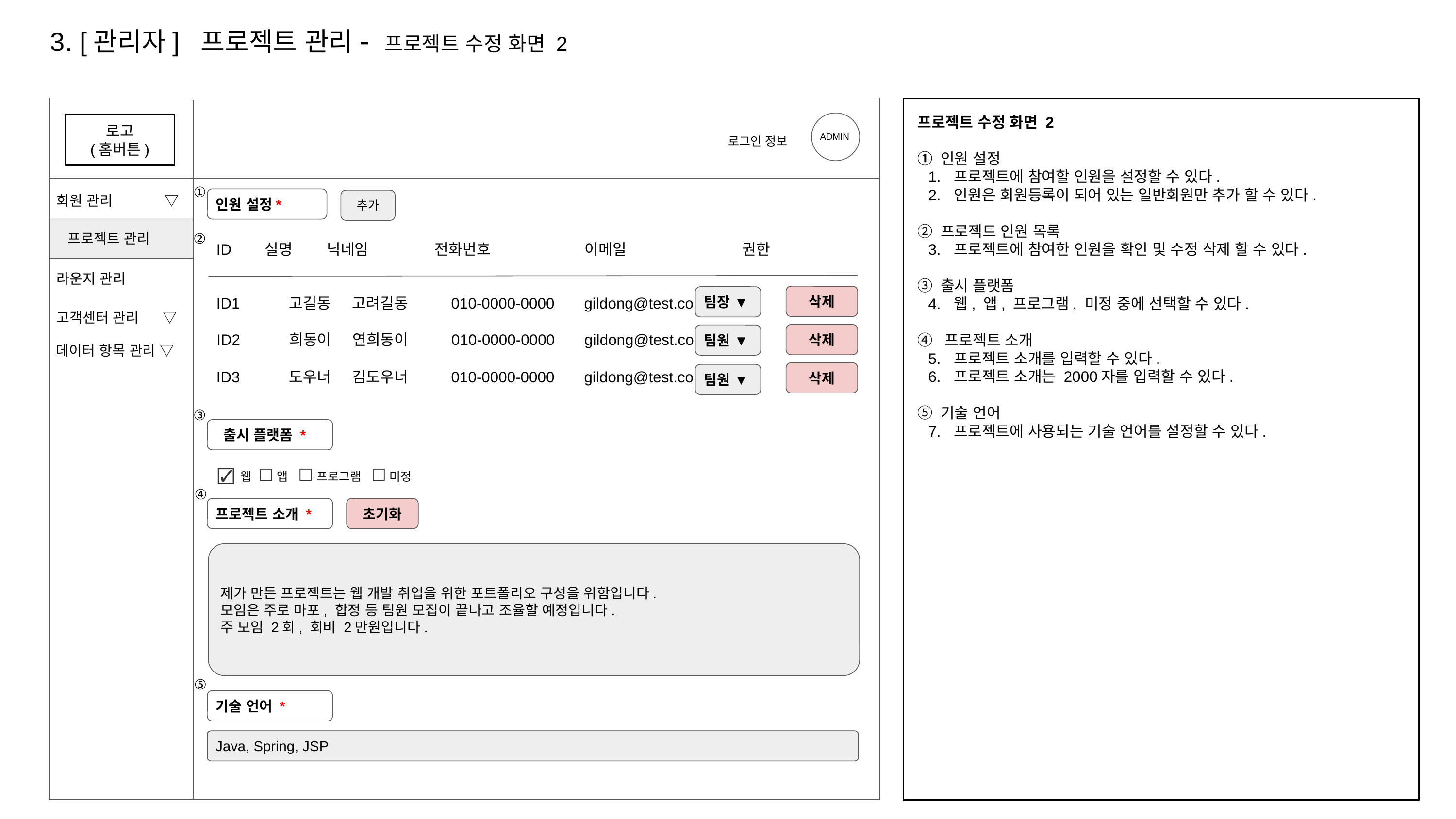

# 3. [관리자]  프로젝트 관리- 프로젝트 수정 화면 2

프로젝트 수정 화면 2

① 인원 설정
프로젝트에 참여할 인원을 설정할 수 있다.
인원은 회원등록이 되어 있는 일반회원만 추가 할 수 있다.

② 프로젝트 인원 목록
프로젝트에 참여한 인원을 확인 및 수정 삭제 할 수 있다.

③ 출시 플랫폼
웹, 앱, 프로그램, 미정 중에 선택할 수 있다.

④  프로젝트 소개
프로젝트 소개를 입력할 수 있다.
프로젝트 소개는 2000자를 입력할 수 있다.

⑤ 기술 언어
프로젝트에 사용되는 기술 언어를 설정할 수 있다.

로고
(홈버튼)
ADMIN
로그인 정보
①
회원 관리             ▽

프로젝트 관리

라운지 관리

고객센터 관리      ▽

인원 설정*
추가
  프로젝트 관리
②
ID       실명        닉네임       	전화번호 		 이메일	                     권한
ID1 	고길동     고려길동	   010-0000-0000       gildong@test.com
삭제
팀장 ▼
ID2 	희동이     연희동이	   010-0000-0000       gildong@test.com
삭제
팀원 ▼
데이터 항목 관리 ▽
ID3 	도우너     김도우너	   010-0000-0000       gildong@test.com
삭제
팀원 ▼
③
 출시 플랫폼 *
☑ 웹  ☐ 앱   ☐ 프로그램   ☐ 미정
④
프로젝트 소개 *
초기화
제가 만든 프로젝트는 웹 개발 취업을 위한 포트폴리오 구성을 위함입니다.
모임은 주로 마포, 합정 등 팀원 모집이 끝나고 조율할 예정입니다.
주 모임 2회, 회비 2만원입니다.
⑤
기술 언어 *
Java, Spring, JSP